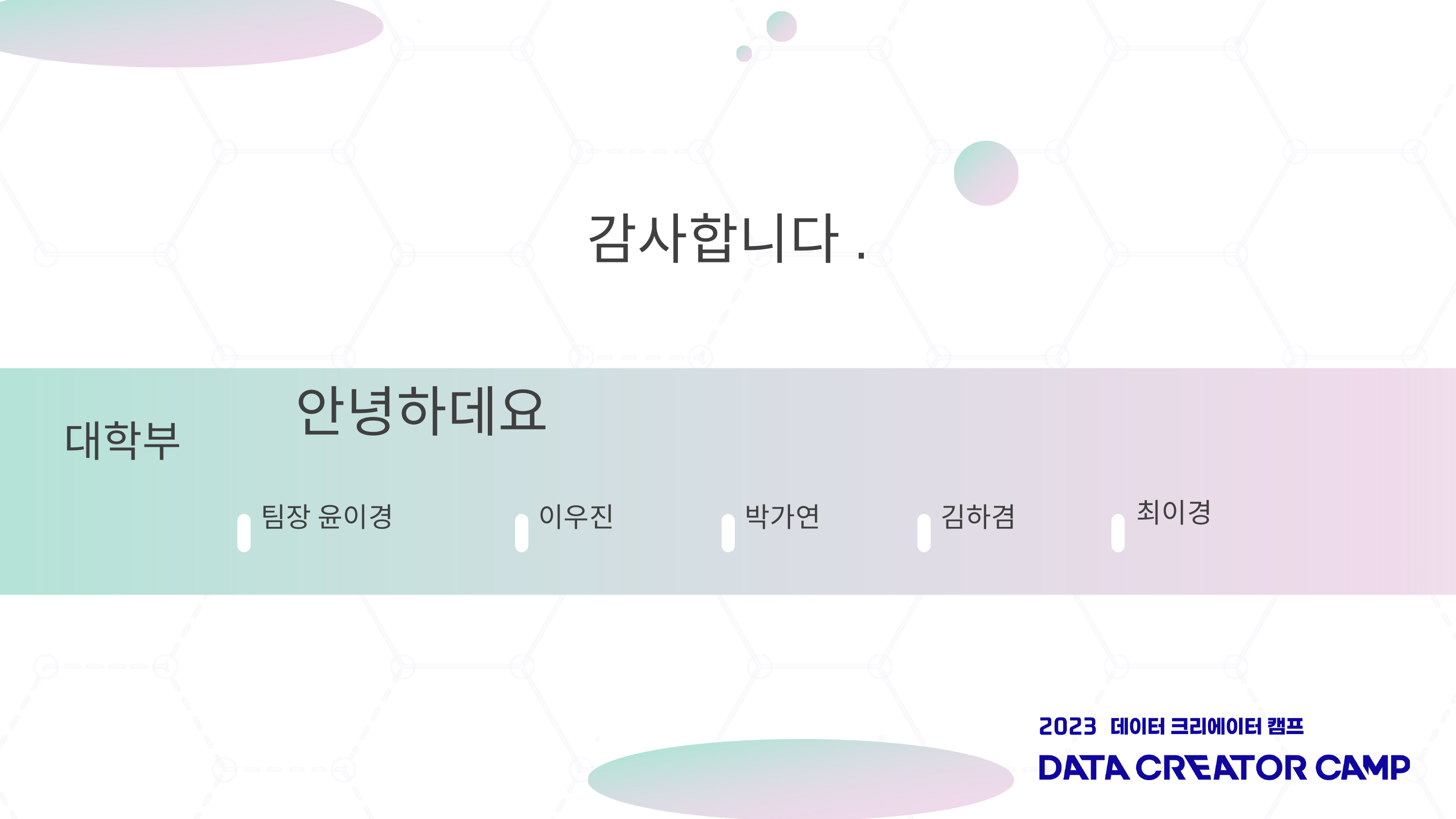

감사합니다.

안녕하데요
대학부
최이경
팀장 윤이경
이우진
박가연
김하겸